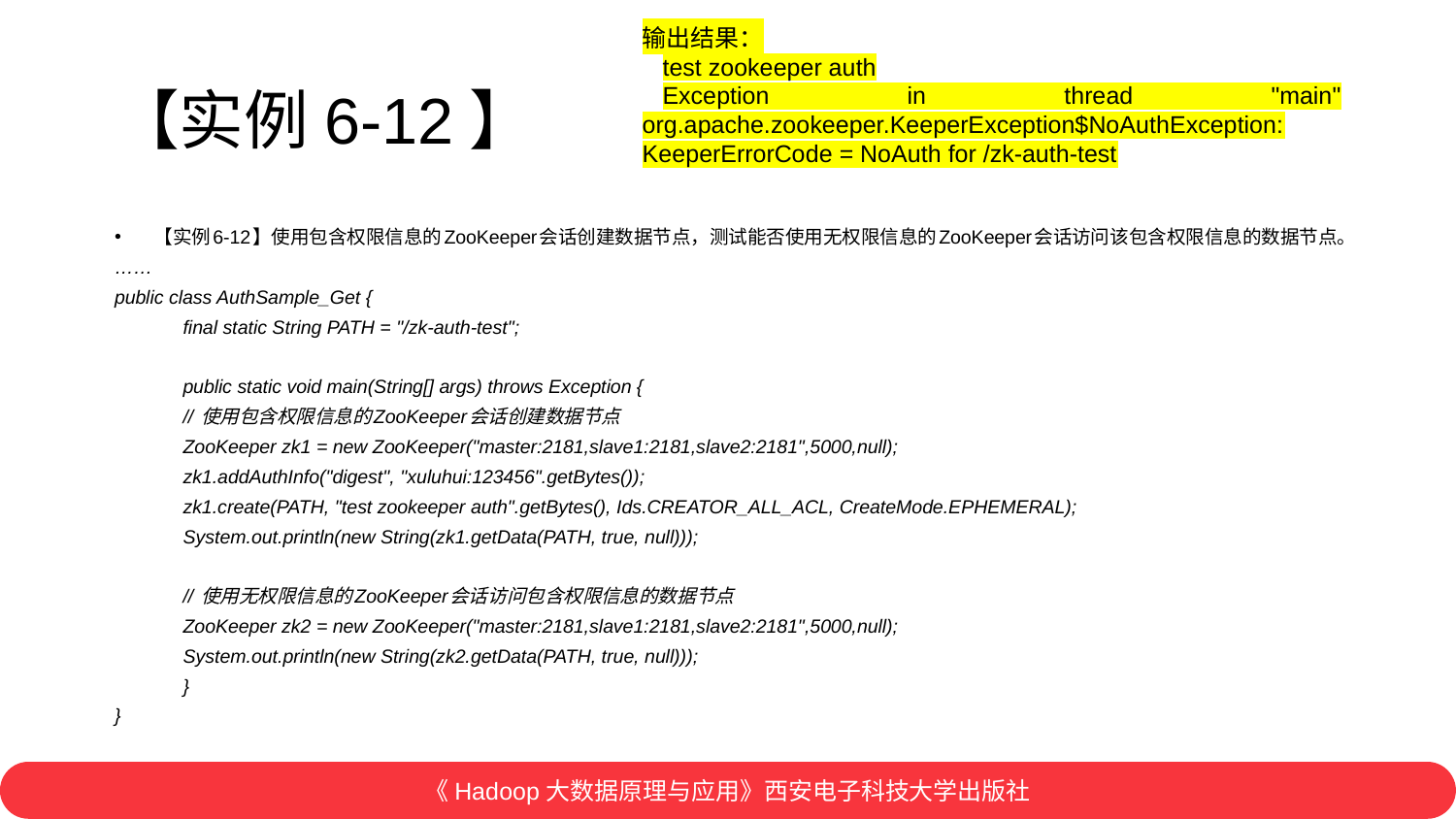

输出结果：
test zookeeper auth
Exception in thread "main" org.apache.zookeeper.KeeperException$NoAuthException: KeeperErrorCode = NoAuth for /zk-auth-test
# 【实例6-12】
【实例6-12】使用包含权限信息的ZooKeeper会话创建数据节点，测试能否使用无权限信息的ZooKeeper会话访问该包含权限信息的数据节点。
……
public class AuthSample_Get {
	final static String PATH = "/zk-auth-test";

	public static void main(String[] args) throws Exception {
		// 使用包含权限信息的ZooKeeper会话创建数据节点
		ZooKeeper zk1 = new ZooKeeper("master:2181,slave1:2181,slave2:2181",5000,null);
		zk1.addAuthInfo("digest", "xuluhui:123456".getBytes());
		zk1.create(PATH, "test zookeeper auth".getBytes(), Ids.CREATOR_ALL_ACL, CreateMode.EPHEMERAL);
		System.out.println(new String(zk1.getData(PATH, true, null)));

		// 使用无权限信息的ZooKeeper会话访问包含权限信息的数据节点
		ZooKeeper zk2 = new ZooKeeper("master:2181,slave1:2181,slave2:2181",5000,null);
		System.out.println(new String(zk2.getData(PATH, true, null)));
	}
}